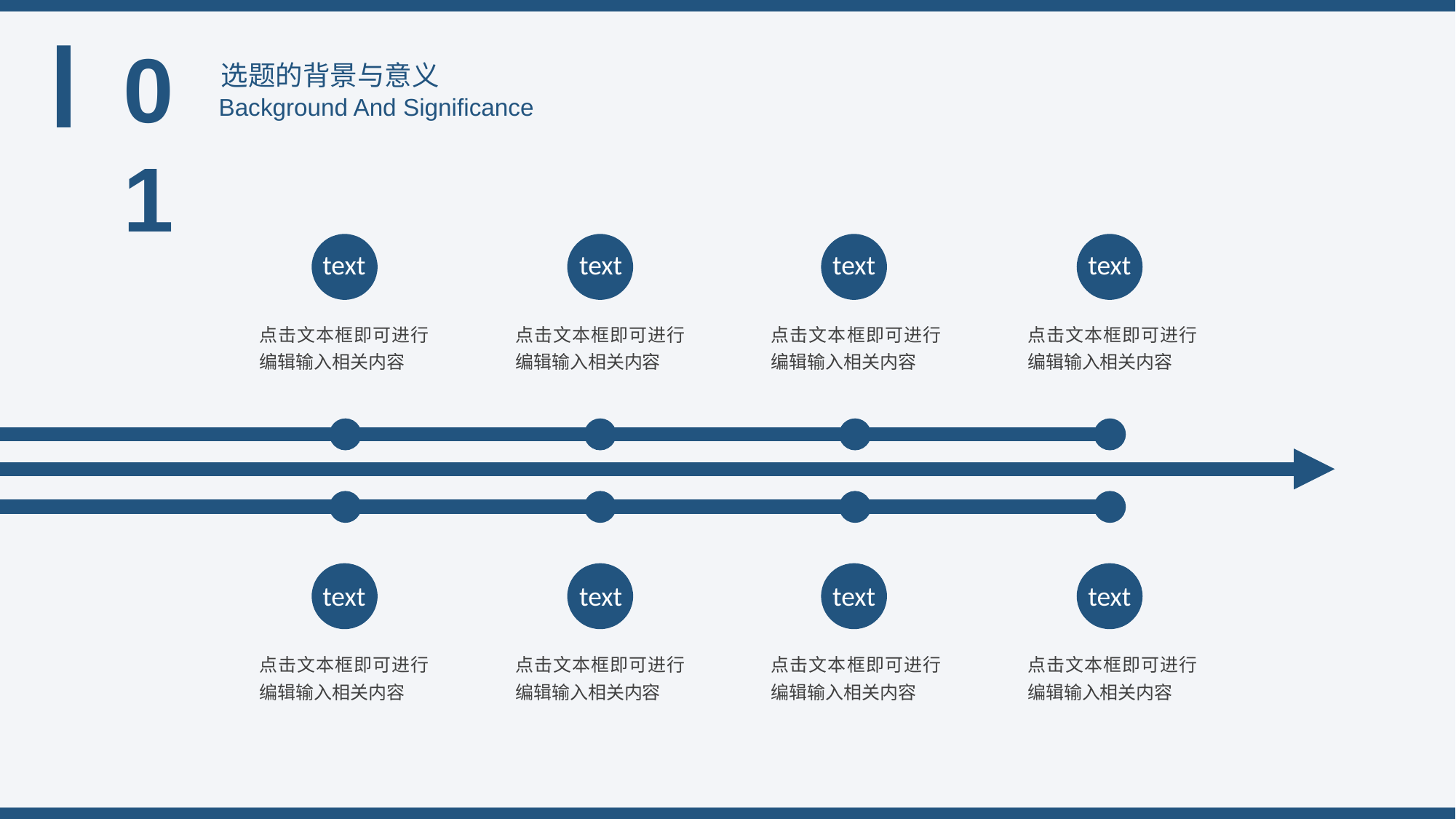

选题的背景与意义
01

 Background And Significance

text
text
text
text
点击文本框即可进行编辑输入相关内容
点击文本框即可进行编辑输入相关内容
点击文本框即可进行编辑输入相关内容
点击文本框即可进行编辑输入相关内容

text
text
text
text
点击文本框即可进行编辑输入相关内容
点击文本框即可进行编辑输入相关内容
点击文本框即可进行编辑输入相关内容
点击文本框即可进行编辑输入相关内容